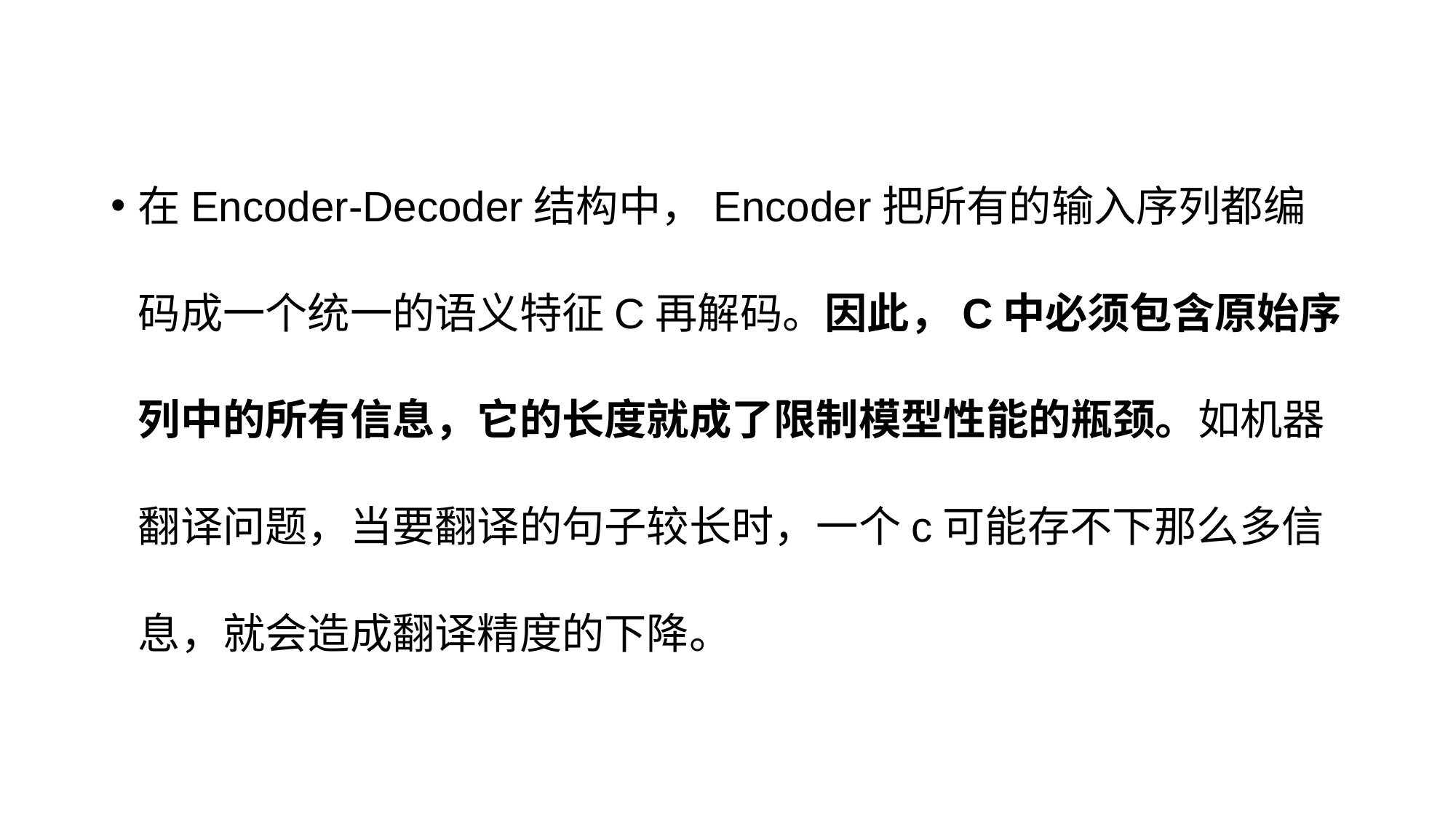

在Encoder-Decoder结构中，Encoder把所有的输入序列都编码成一个统一的语义特征C再解码。因此，C中必须包含原始序列中的所有信息，它的长度就成了限制模型性能的瓶颈。如机器翻译问题，当要翻译的句子较长时，一个c可能存不下那么多信息，就会造成翻译精度的下降。